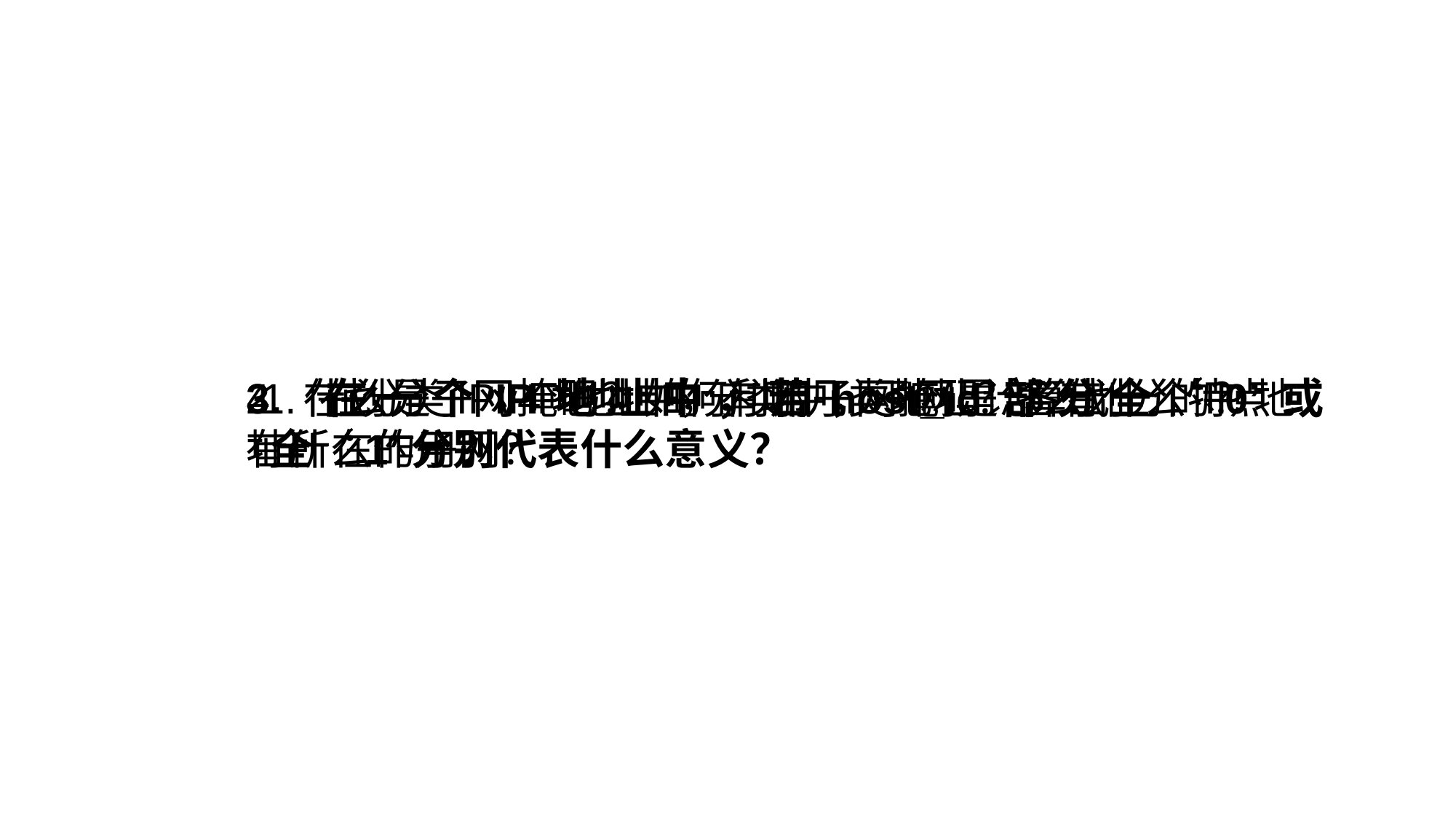

1. 在分类IPv4地址中，有哪几类地址？各有什么特点
2. 在划分子网IP地址的分类中，子网是怎么划分的？有什么作用？
3. 在一个IP地址中，若host_id部分全‘0’或全‘1’分别代表什么意义？
4. 什么是子网掩码？如何利用子网掩码计算出一个IP地址所在的子网？